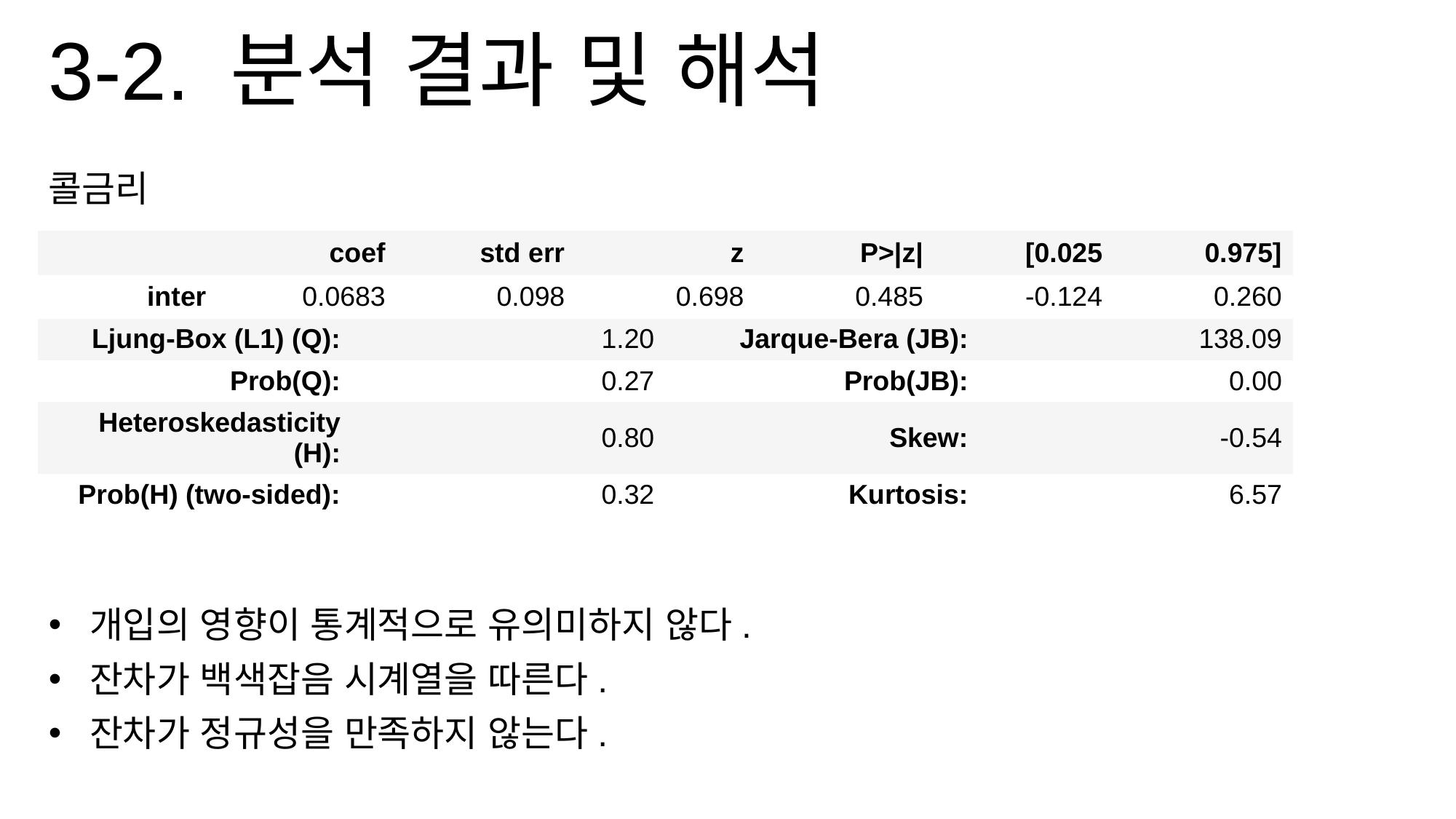

# 3-2. 분석 결과 및 해석
콜금리

개입의 영향이 통계적으로 유의미하지 않다.
잔차가 백색잡음 시계열을 따른다.
잔차가 정규성을 만족하지 않는다.

|  | coef | std err | z | P>|z| | [0.025 | 0.975] |
| --- | --- | --- | --- | --- | --- | --- |
| inter | 0.0683 | 0.098 | 0.698 | 0.485 | -0.124 | 0.260 |
| Ljung-Box (L1) (Q): | 1.20 | Jarque-Bera (JB): | 138.09 |
| --- | --- | --- | --- |
| Prob(Q): | 0.27 | Prob(JB): | 0.00 |
| Heteroskedasticity (H): | 0.80 | Skew: | -0.54 |
| Prob(H) (two-sided): | 0.32 | Kurtosis: | 6.57 |